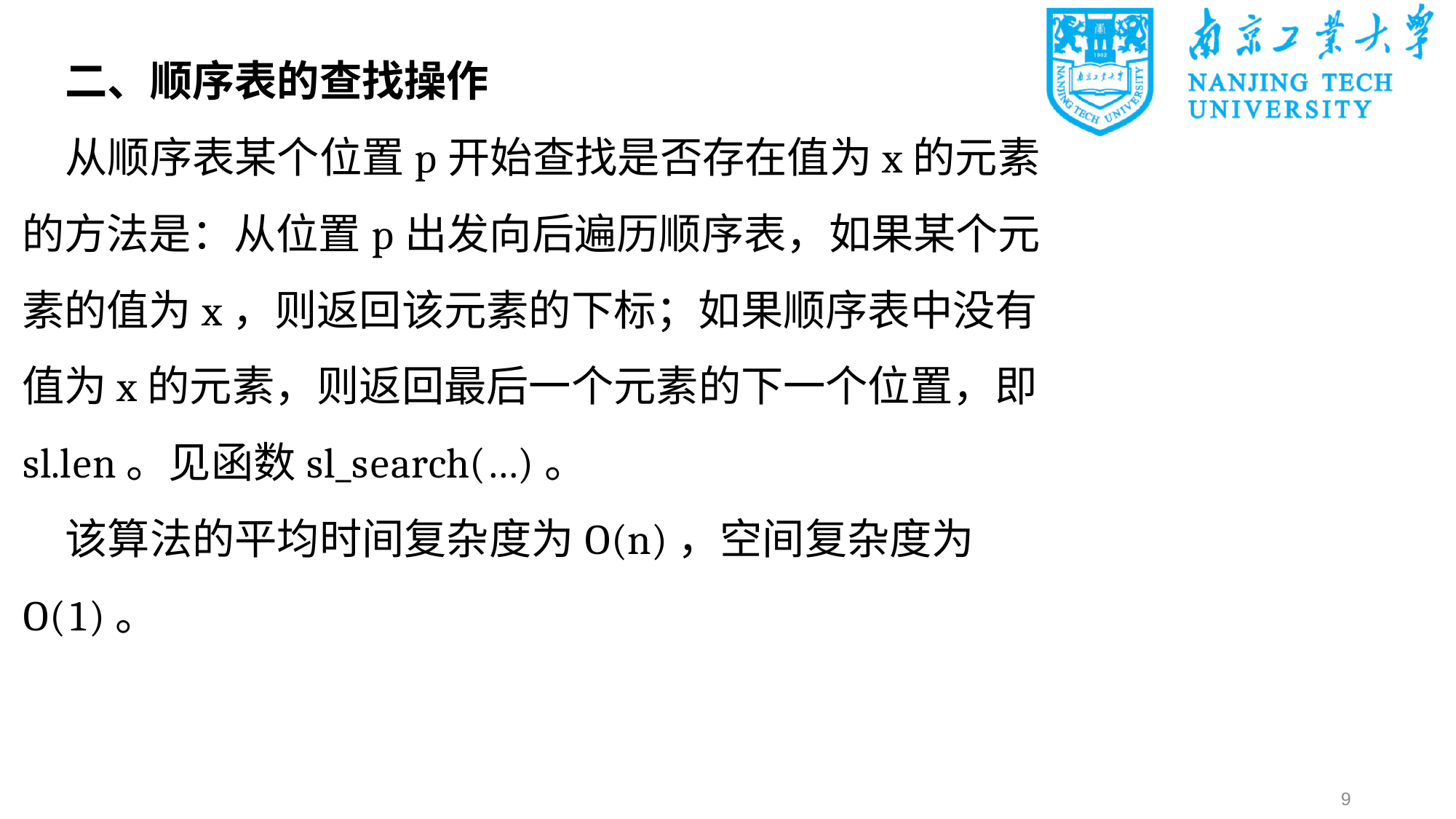

二、顺序表的查找操作
从顺序表某个位置p开始查找是否存在值为x的元素的方法是：从位置p出发向后遍历顺序表，如果某个元素的值为x，则返回该元素的下标；如果顺序表中没有值为x的元素，则返回最后一个元素的下一个位置，即sl.len。见函数sl_search(…)。
该算法的平均时间复杂度为O(n)，空间复杂度为O(1)。
9